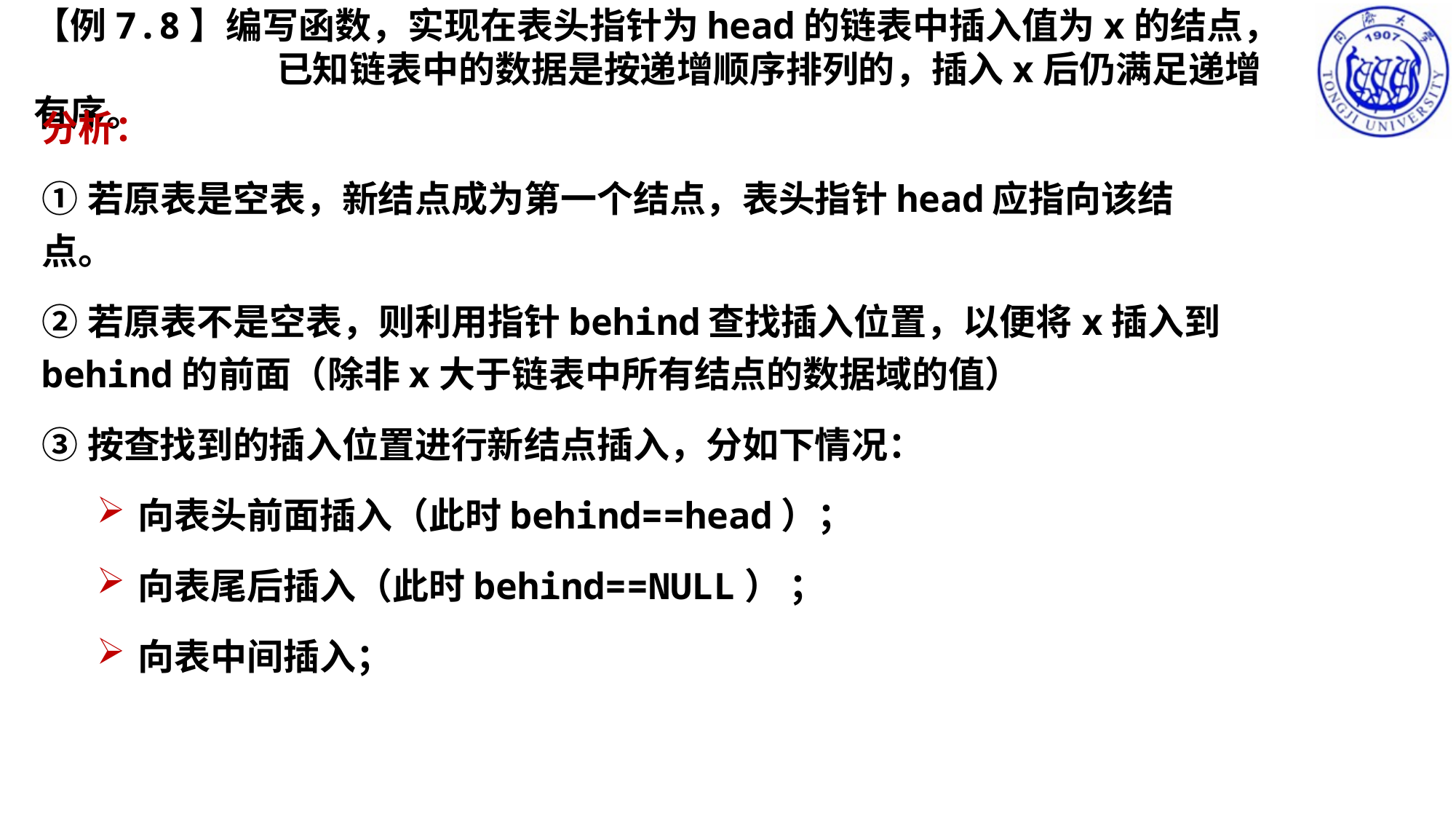

【例7.8】编写函数，实现在表头指针为head的链表中插入值为x的结点，	   	   已知链表中的数据是按递增顺序排列的，插入x后仍满足递增有序。
分析：
①若原表是空表，新结点成为第一个结点，表头指针head应指向该结点。
②若原表不是空表，则利用指针behind查找插入位置，以便将x插入到behind的前面（除非x大于链表中所有结点的数据域的值）
③按查找到的插入位置进行新结点插入，分如下情况：
向表头前面插入（此时behind==head）；
向表尾后插入（此时behind==NULL） ；
向表中间插入；